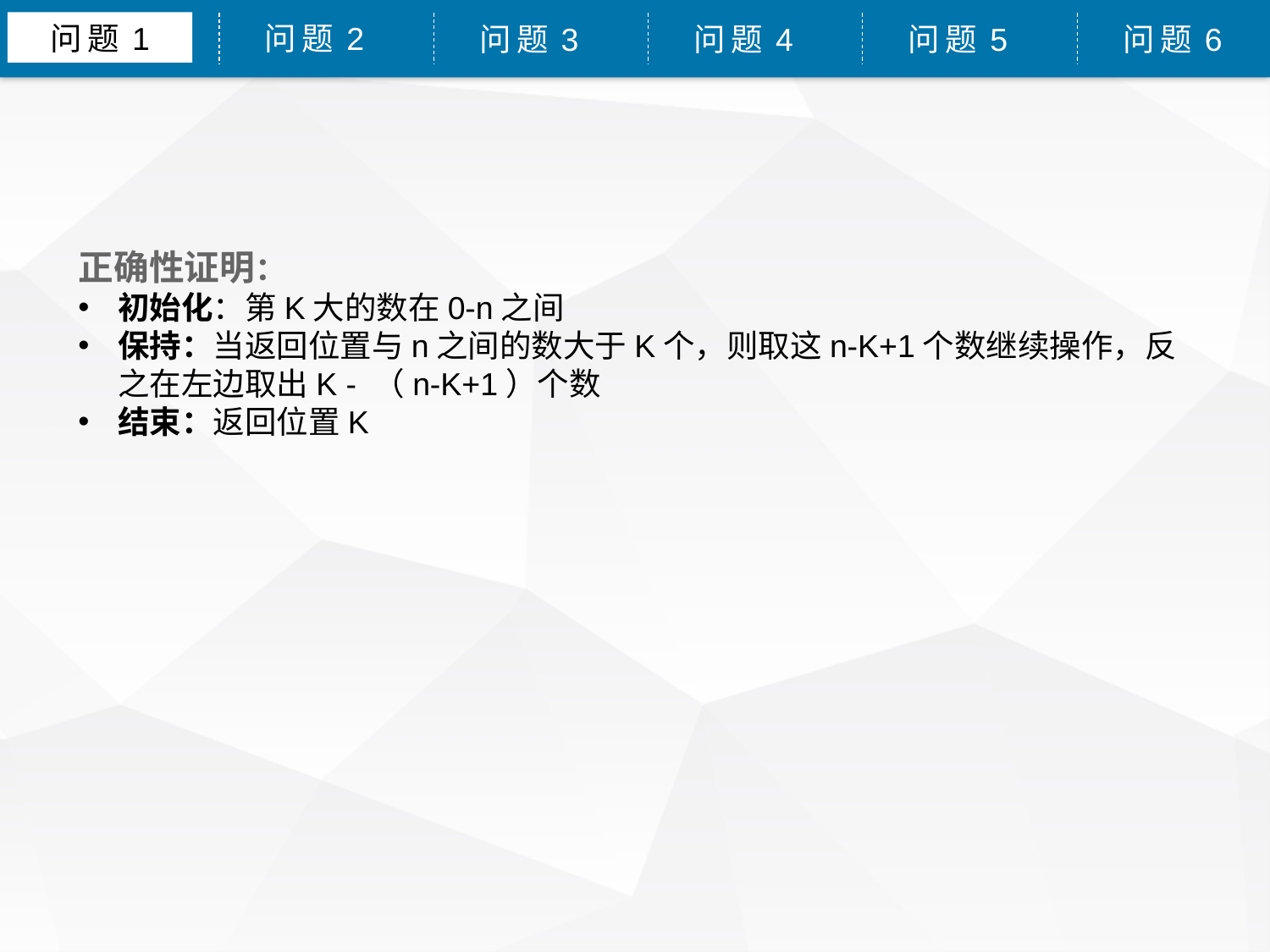

问题1
问题2
问题3
问题4
问题5
问题6
正确性证明：
初始化：第K大的数在0-n之间
保持：当返回位置与n之间的数大于K个，则取这n-K+1个数继续操作，反之在左边取出K - （n-K+1）个数
结束：返回位置K